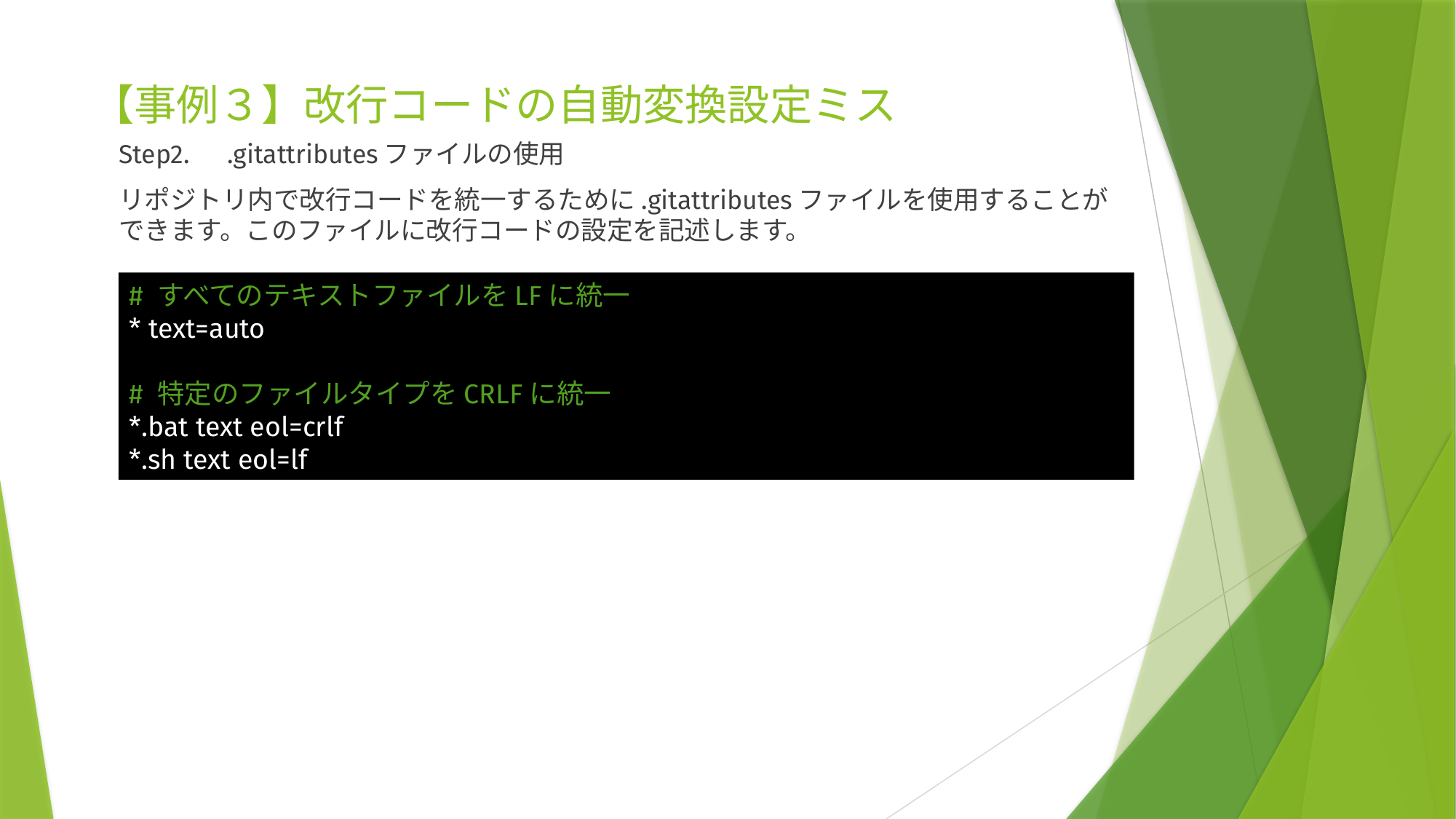

# 【事例３】改行コードの自動変換設定ミス
Step2.　.gitattributesファイルの使用
リポジトリ内で改行コードを統一するために.gitattributesファイルを使用することができます。このファイルに改行コードの設定を記述します。
# すべてのテキストファイルをLFに統一
* text=auto

# 特定のファイルタイプをCRLFに統一
*.bat text eol=crlf
*.sh text eol=lf